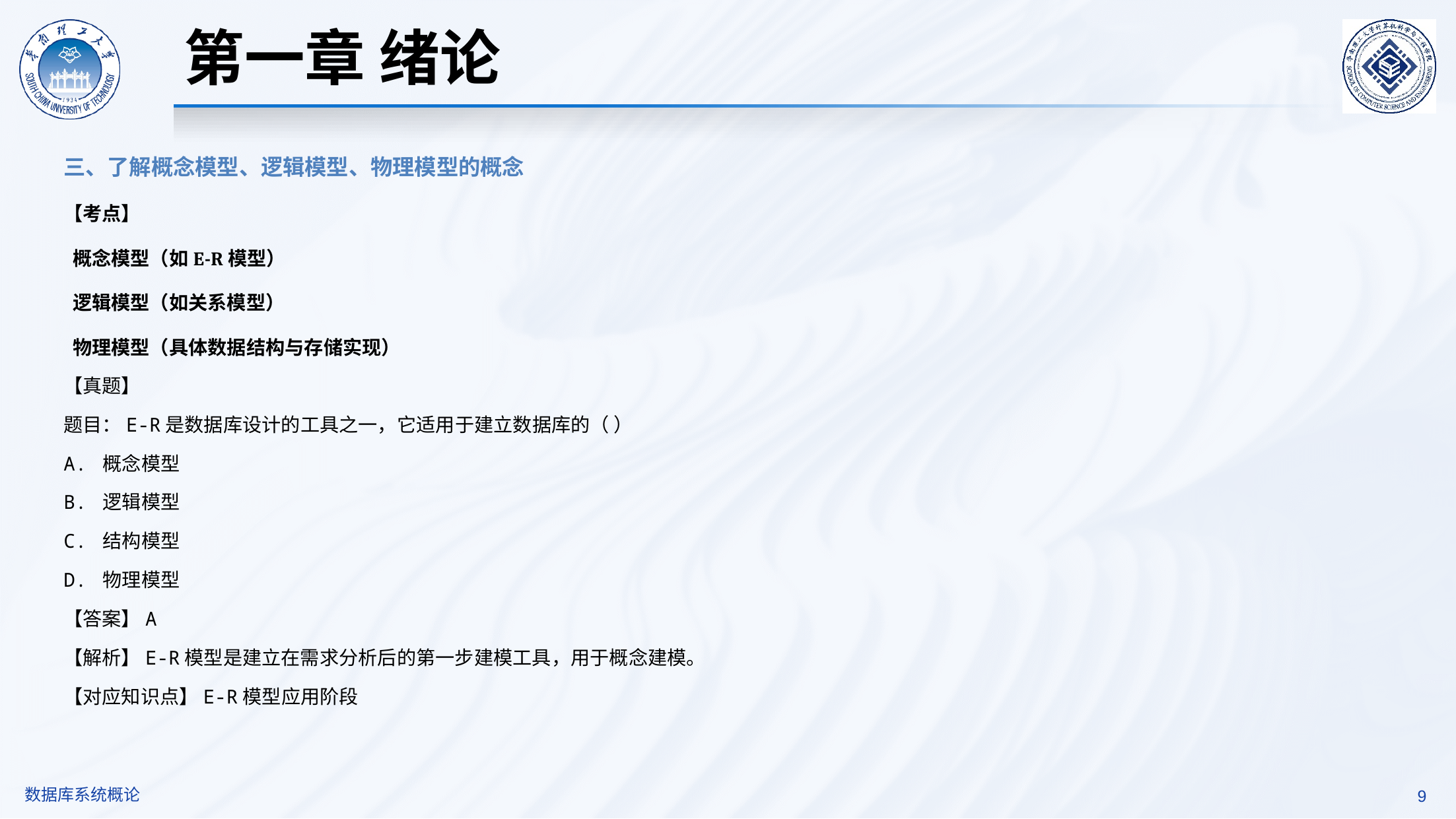

第一章 绪论
三、了解概念模型、逻辑模型、物理模型的概念
【考点】
 概念模型（如E-R模型）
 逻辑模型（如关系模型）
 物理模型（具体数据结构与存储实现）
【真题】
题目：E-R是数据库设计的工具之一，它适用于建立数据库的（ ）
A. 概念模型
B. 逻辑模型
C. 结构模型
D. 物理模型
【答案】A
【解析】E-R模型是建立在需求分析后的第一步建模工具，用于概念建模。
【对应知识点】E-R模型应用阶段